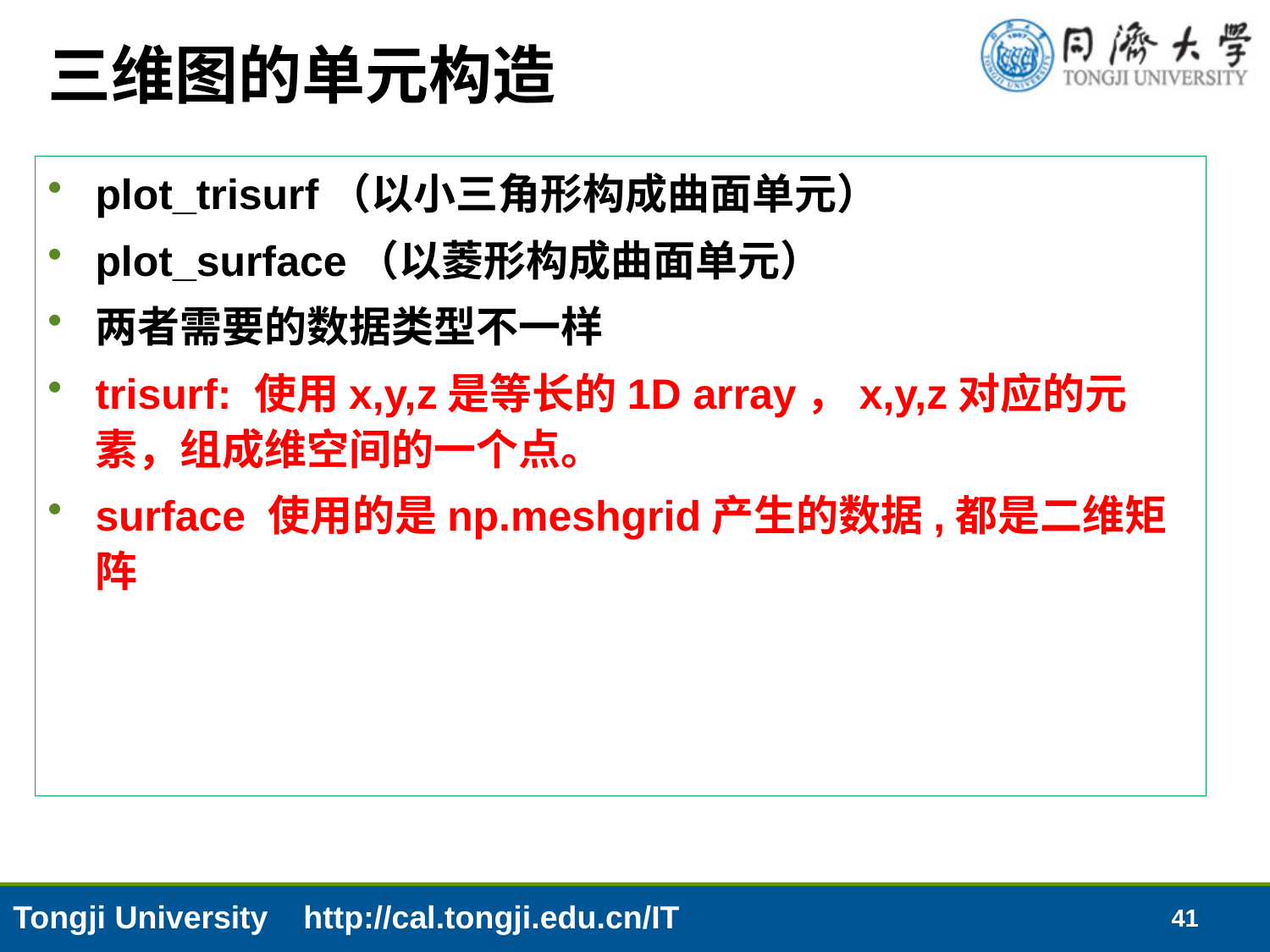

# 三维图的单元构造
plot_trisurf（以小三角形构成曲面单元）
plot_surface（以菱形构成曲面单元）
两者需要的数据类型不一样
trisurf: 使用x,y,z是等长的1D array，x,y,z对应的元素，组成维空间的一个点。
surface 使用的是np.meshgrid产生的数据,都是二维矩阵